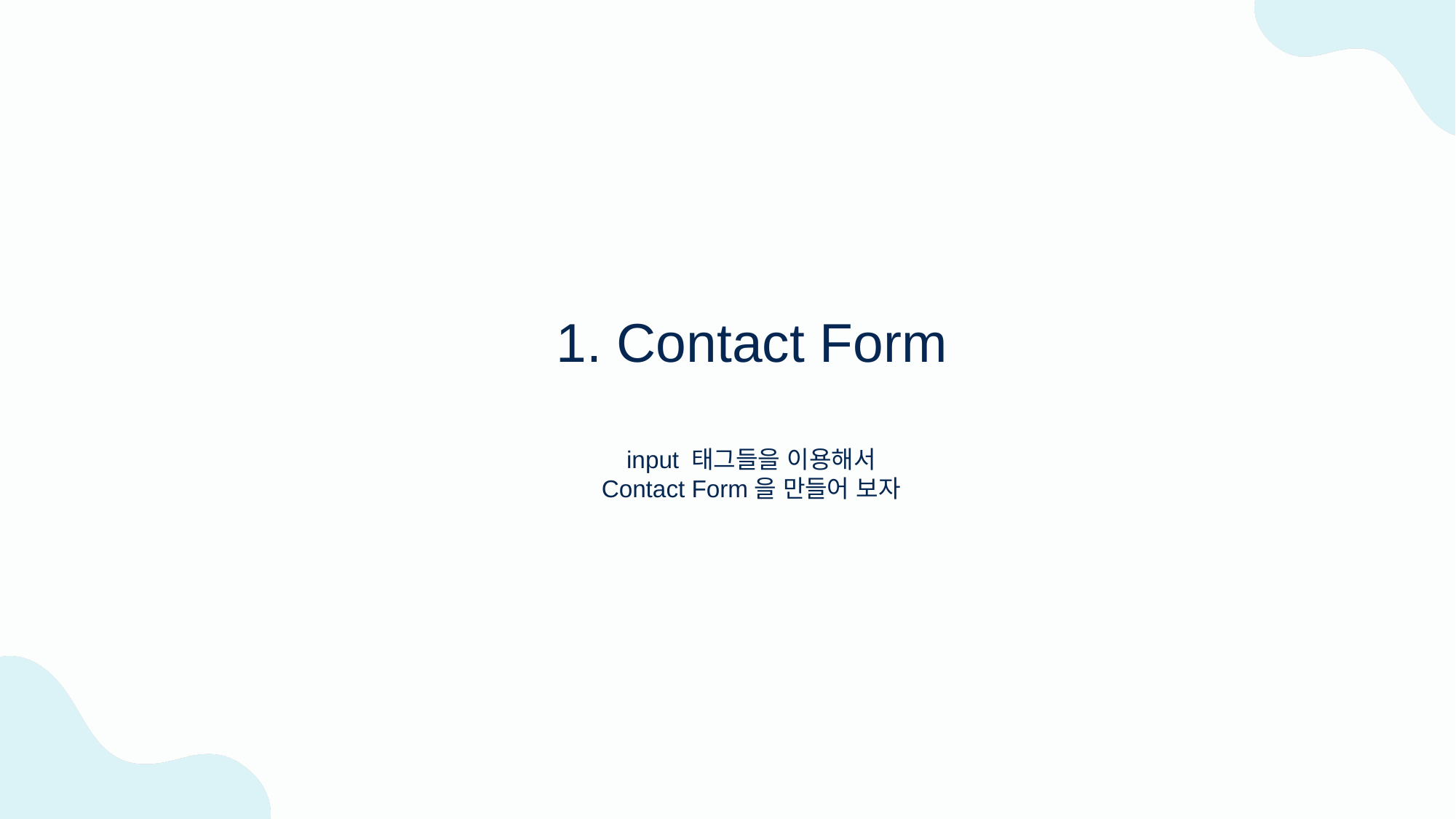

1. Contact Form
input 태그들을 이용해서
Contact Form을 만들어 보자